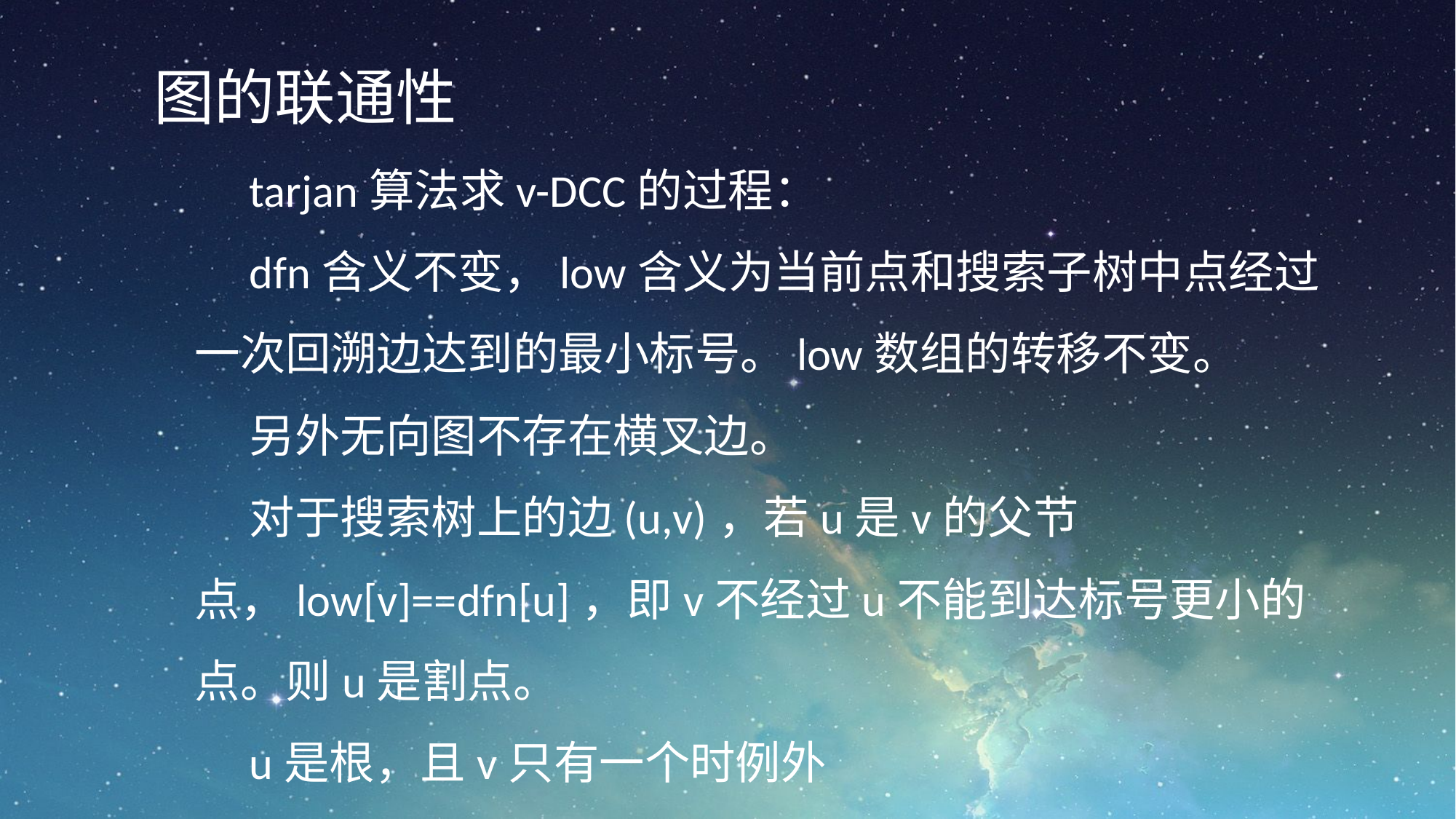

图的联通性
tarjan算法求v-DCC的过程：
dfn含义不变，low含义为当前点和搜索子树中点经过一次回溯边达到的最小标号。low数组的转移不变。
另外无向图不存在横叉边。
对于搜索树上的边(u,v)，若u是v的父节点，low[v]==dfn[u]，即v不经过u不能到达标号更小的点。则u是割点。
u是根，且v只有一个时例外